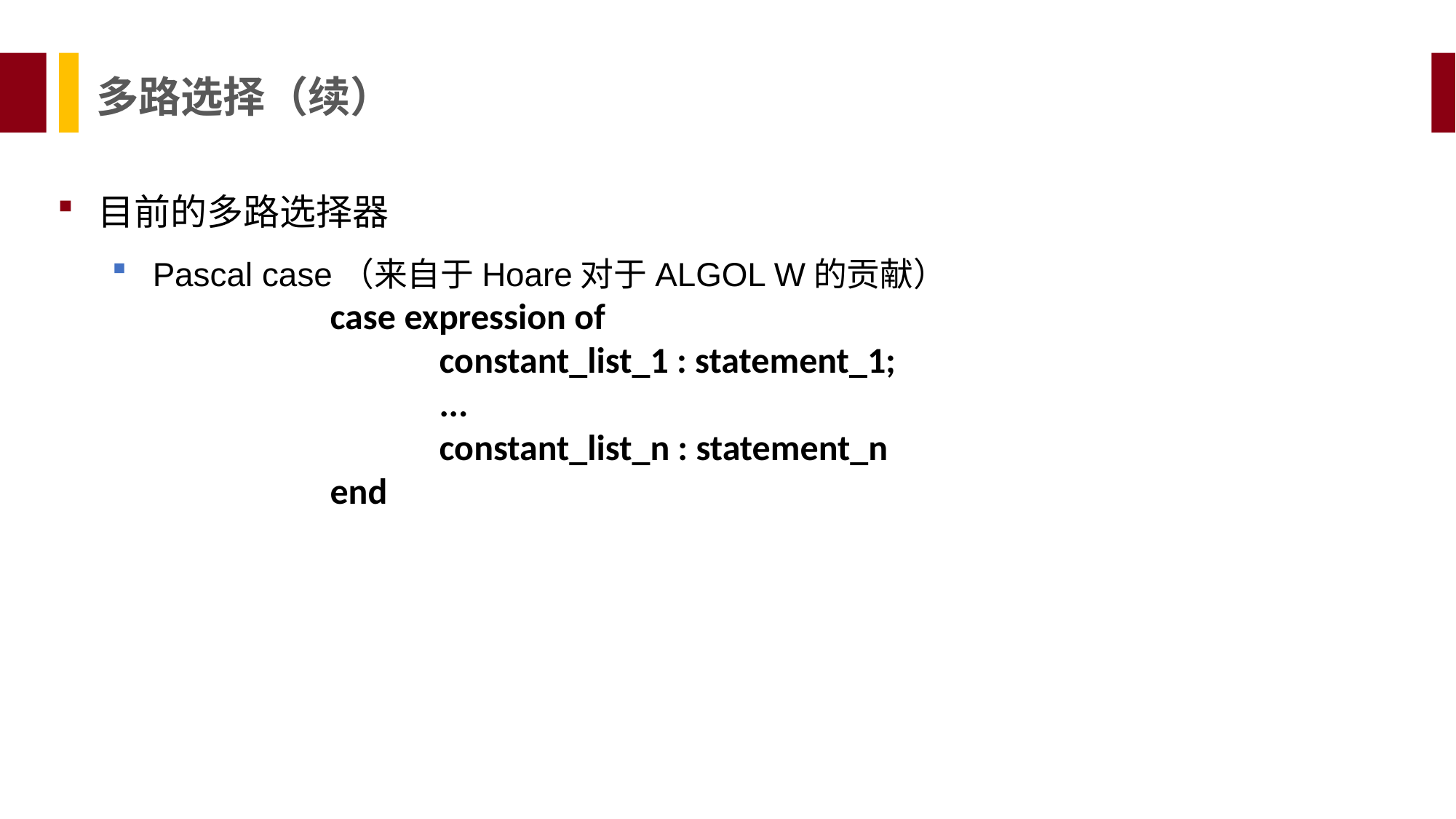

多路选择（续）
目前的多路选择器
Pascal case（来自于Hoare对于ALGOL W的贡献）
		case expression of
			constant_list_1 : statement_1;
			...
			constant_list_n : statement_n
		end